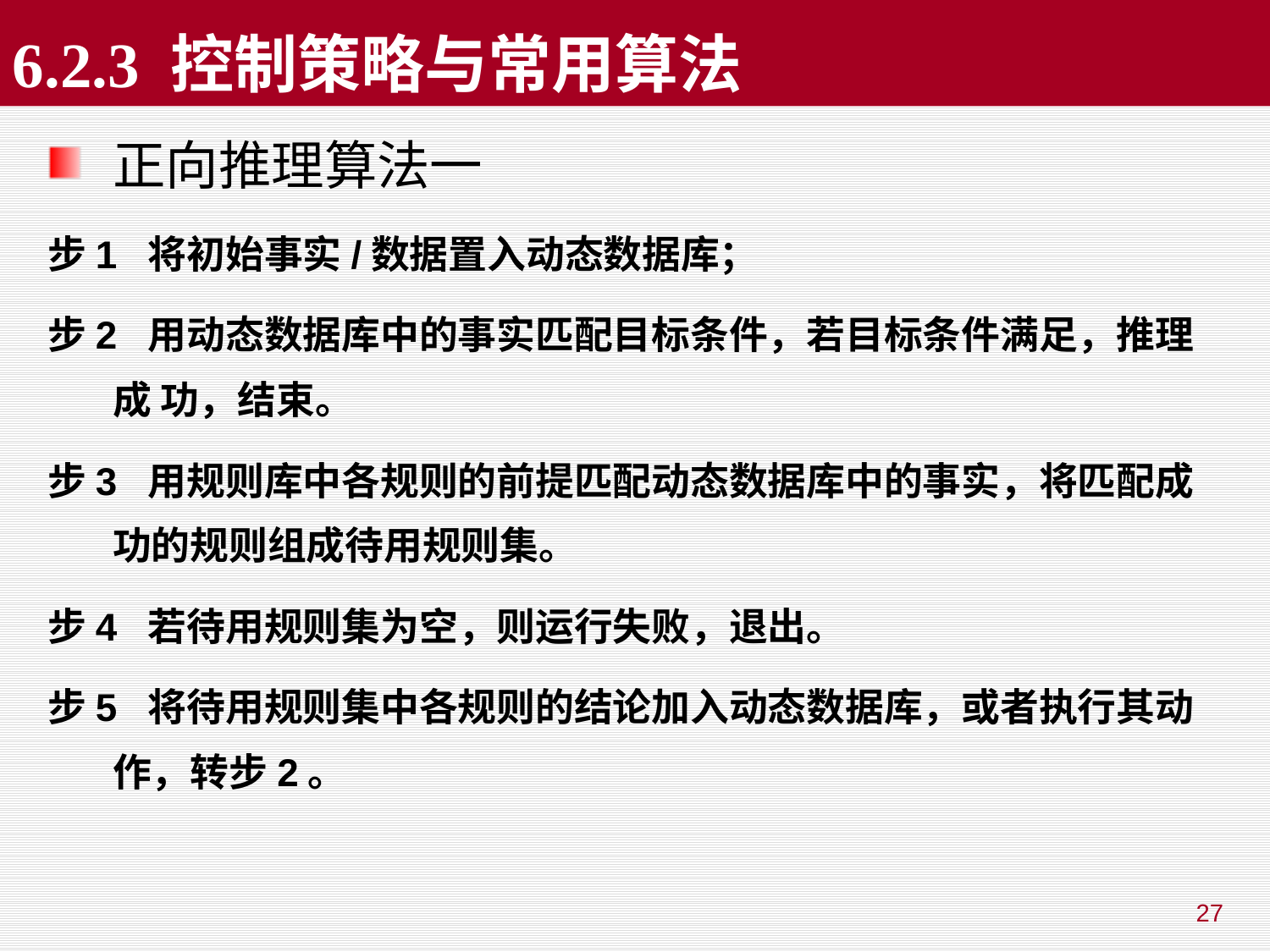

6.2.3 控制策略与常用算法
正向推理算法一
步1  将初始事实/数据置入动态数据库；
步2  用动态数据库中的事实匹配目标条件，若目标条件满足，推理成 功，结束。
步3  用规则库中各规则的前提匹配动态数据库中的事实，将匹配成功的规则组成待用规则集。
步4  若待用规则集为空，则运行失败，退出。
步5  将待用规则集中各规则的结论加入动态数据库，或者执行其动作，转步2。
27